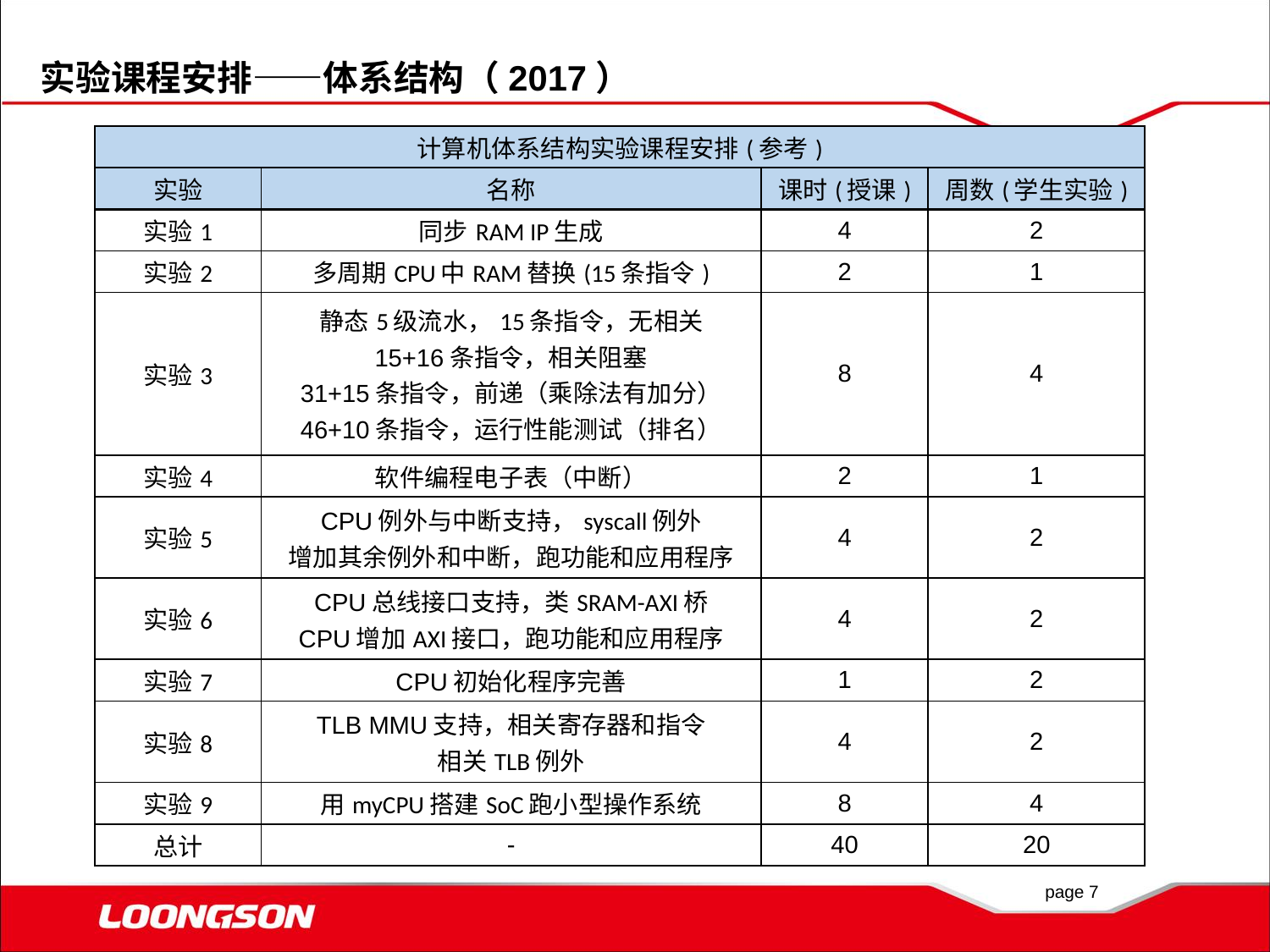

实验课程安排——体系结构（2017）
| 计算机体系结构实验课程安排(参考) |  |  |  |
| --- | --- | --- | --- |
| 实验 | 名称 | 课时(授课) | 周数(学生实验) |
| 实验1 | 同步RAM IP生成 | 4 | 2 |
| 实验2 | 多周期CPU中RAM替换(15条指令) | 2 | 1 |
| 实验3 | 静态5级流水，15条指令，无相关 15+16条指令，相关阻塞 31+15条指令，前递（乘除法有加分） 46+10条指令，运行性能测试（排名） | 8 | 4 |
| 实验4 | 软件编程电子表（中断） | 2 | 1 |
| 实验5 | CPU例外与中断支持，syscall例外 增加其余例外和中断，跑功能和应用程序 | 4 | 2 |
| 实验6 | CPU总线接口支持，类SRAM-AXI桥 CPU增加AXI接口，跑功能和应用程序 | 4 | 2 |
| 实验7 | CPU初始化程序完善 | 1 | 2 |
| 实验8 | TLB MMU支持，相关寄存器和指令 相关TLB例外 | 4 | 2 |
| 实验9 | 用myCPU搭建SoC跑小型操作系统 | 8 | 4 |
| 总计 | - | 40 | 20 |
page 7